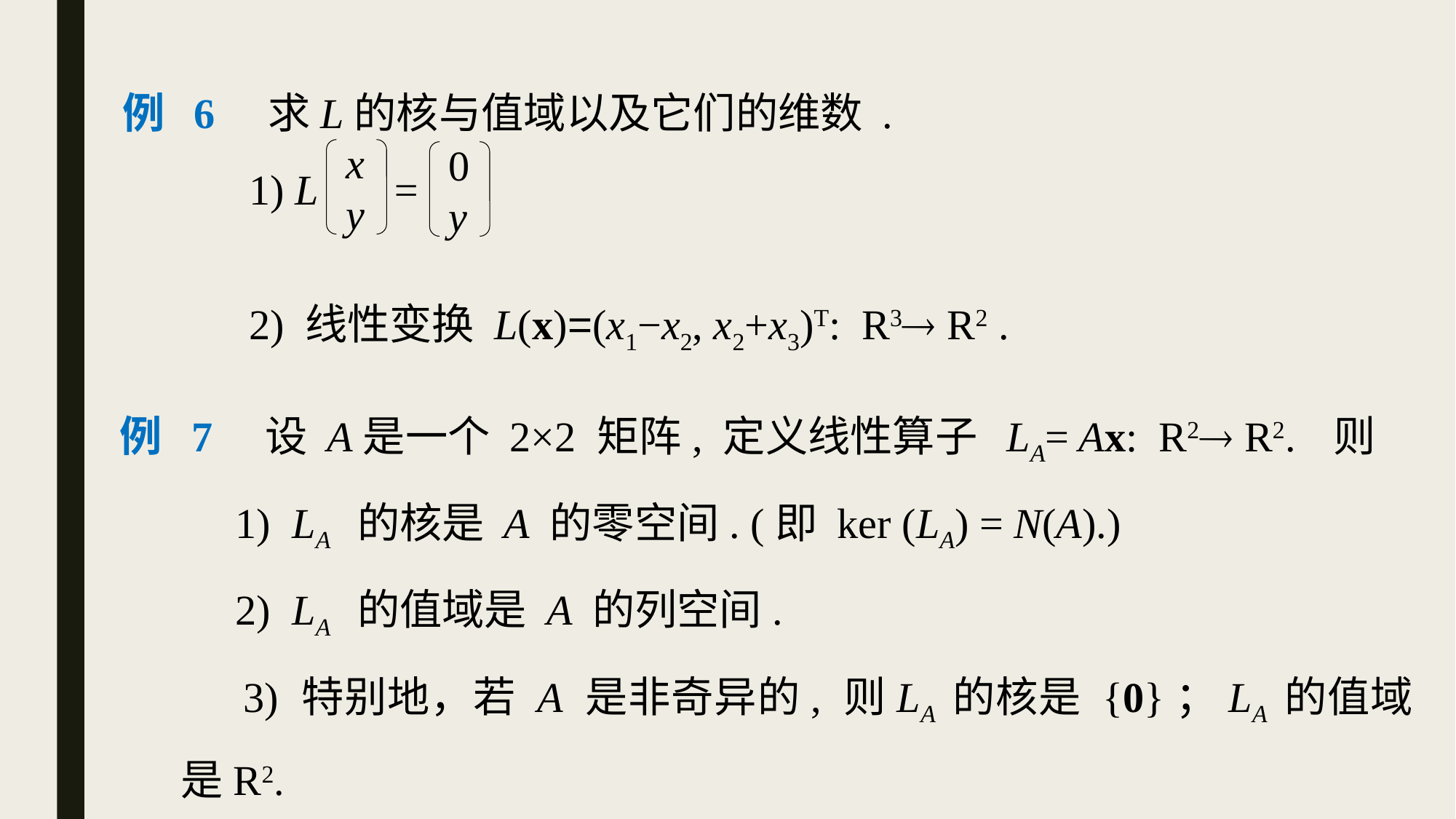

例  6    求L的核与值域以及它们的维数 .
            1) L       =

            2) 线性变换 L(x)=(x1−x2, x2+x3)T:  R3→ R2 .

x
y
0
y

例  7    设 A是一个 2×2 矩阵, 定义线性算子  LA= Ax:  R2→ R2.   则
           1)  LA  的核是 A 的零空间. (即 ker (LA) = N(A).)
           2)  LA  的值域是 A 的列空间.
           3) 特别地，若 A 是非奇异的, 则LA 的核是 {0}；LA 的值域是R2.